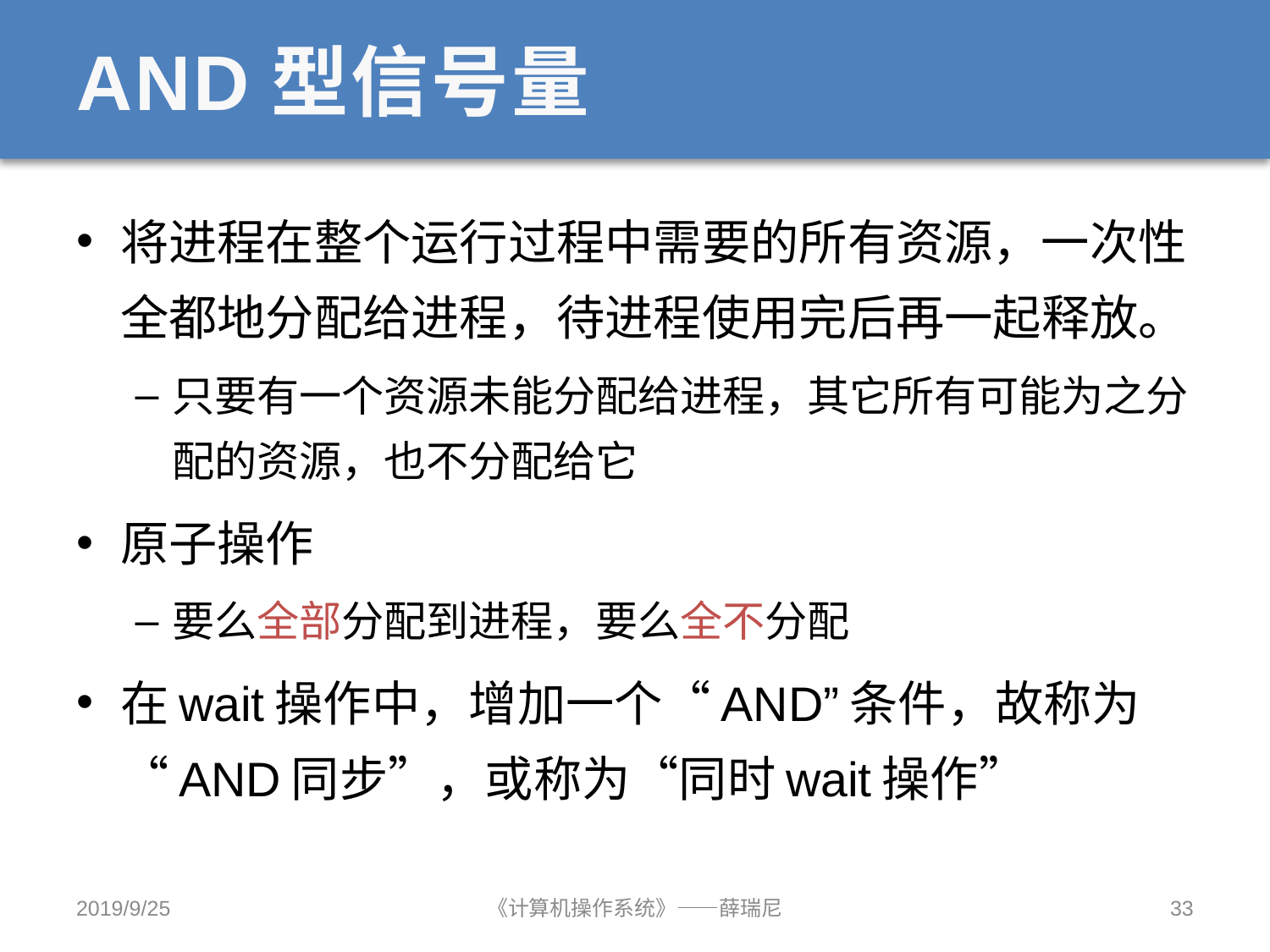

# AND型信号量
将进程在整个运行过程中需要的所有资源，一次性全都地分配给进程，待进程使用完后再一起释放。
只要有一个资源未能分配给进程，其它所有可能为之分配的资源，也不分配给它
原子操作
要么全部分配到进程，要么全不分配
在wait操作中，增加一个“AND”条件，故称为“AND同步”，或称为“同时wait操作”
2019/9/25
《计算机操作系统》——薛瑞尼
33